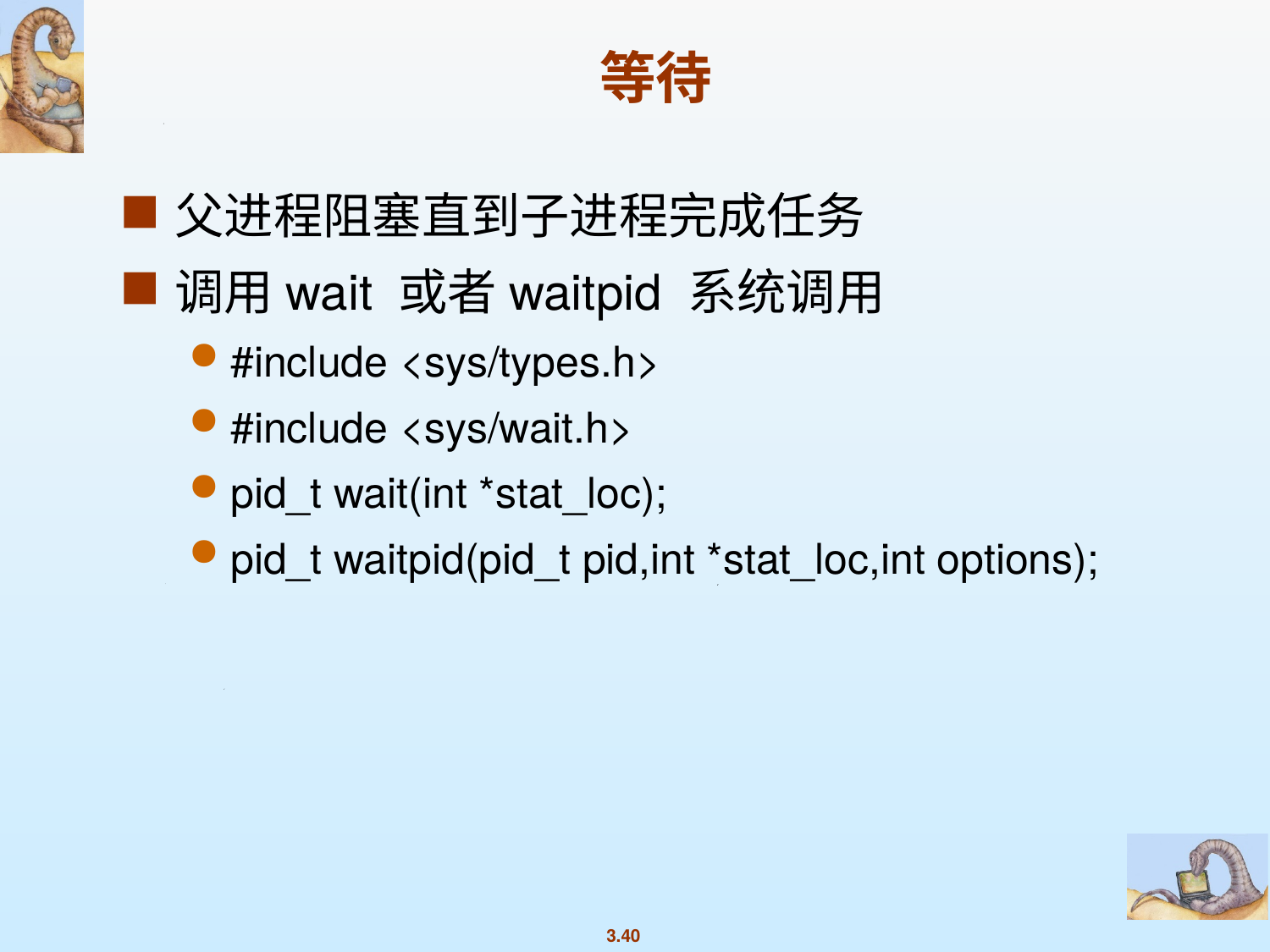

# 等待
父进程阻塞直到子进程完成任务
调用wait 或者waitpid 系统调用
#include <sys/types.h>
#include <sys/wait.h>
pid_t wait(int *stat_loc);
pid_t waitpid(pid_t pid,int *stat_loc,int options);